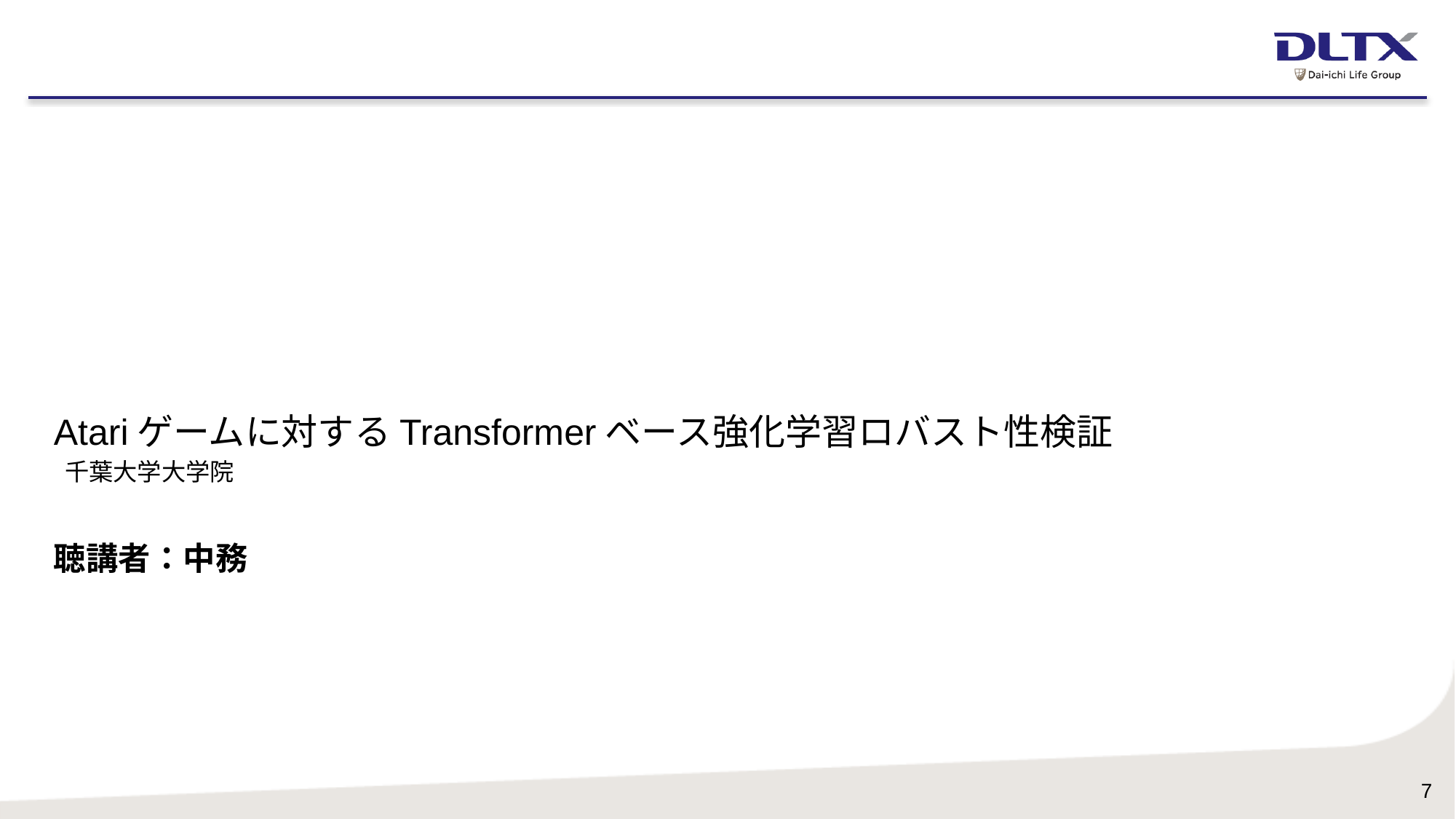

Atariゲームに対するTransformerベース強化学習ロバスト性検証
 千葉大学大学院

聴講者：中務

7